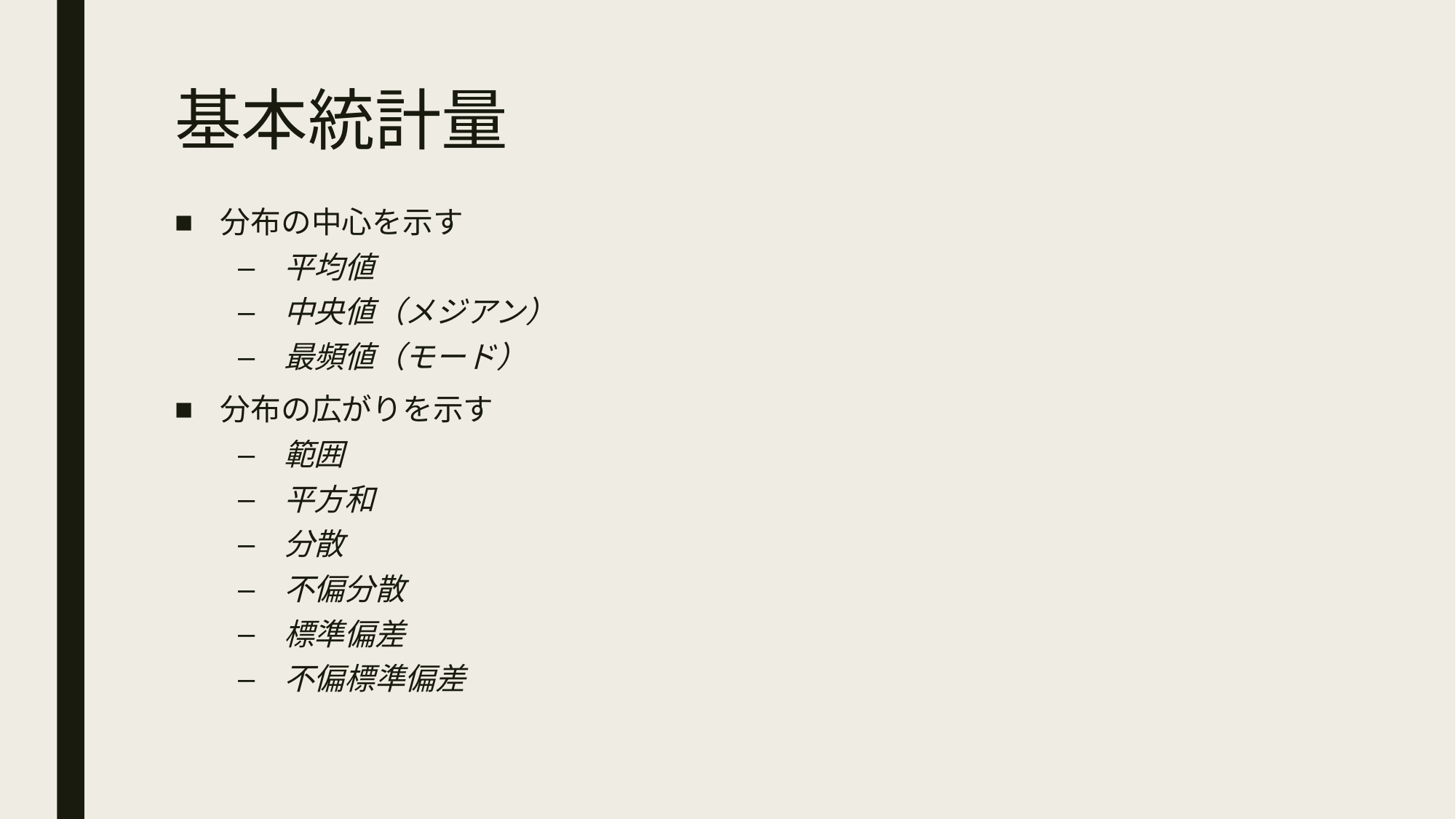

# 基本統計量
分布の中心を示す
平均値
中央値（メジアン）
最頻値（モード）
分布の広がりを示す
範囲
平方和
分散
不偏分散
標準偏差
不偏標準偏差